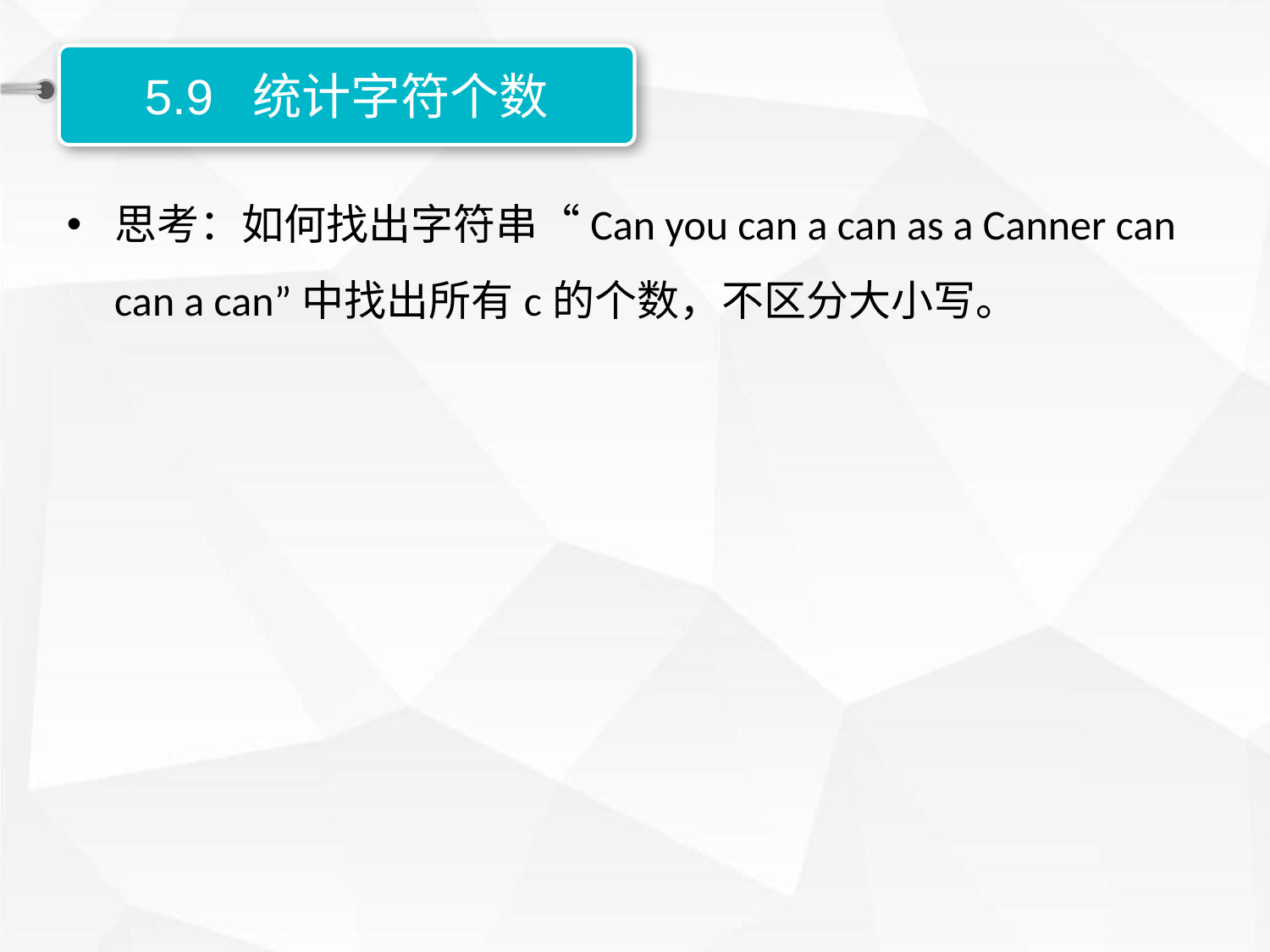

5.9  统计字符个数

思考：如何找出字符串“Can you can a can as a Canner can can a can”中找出所有c的个数，不区分大小写。